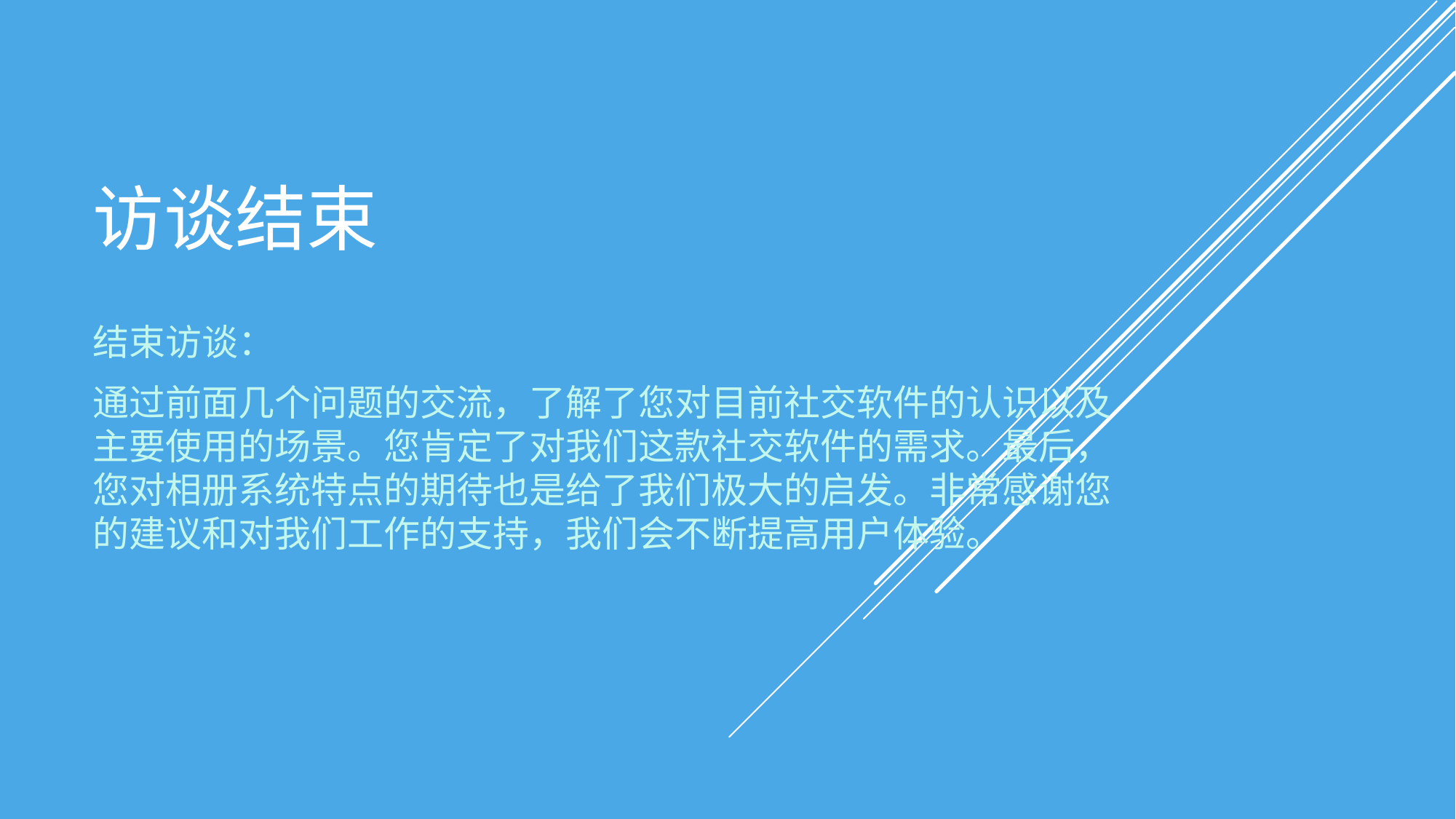

# 访谈结束

结束访谈：
通过前面几个问题的交流，了解了您对目前社交软件的认识以及主要使用的场景。您肯定了对我们这款社交软件的需求。最后，您对相册系统特点的期待也是给了我们极大的启发。非常感谢您的建议和对我们工作的支持，我们会不断提高用户体验。